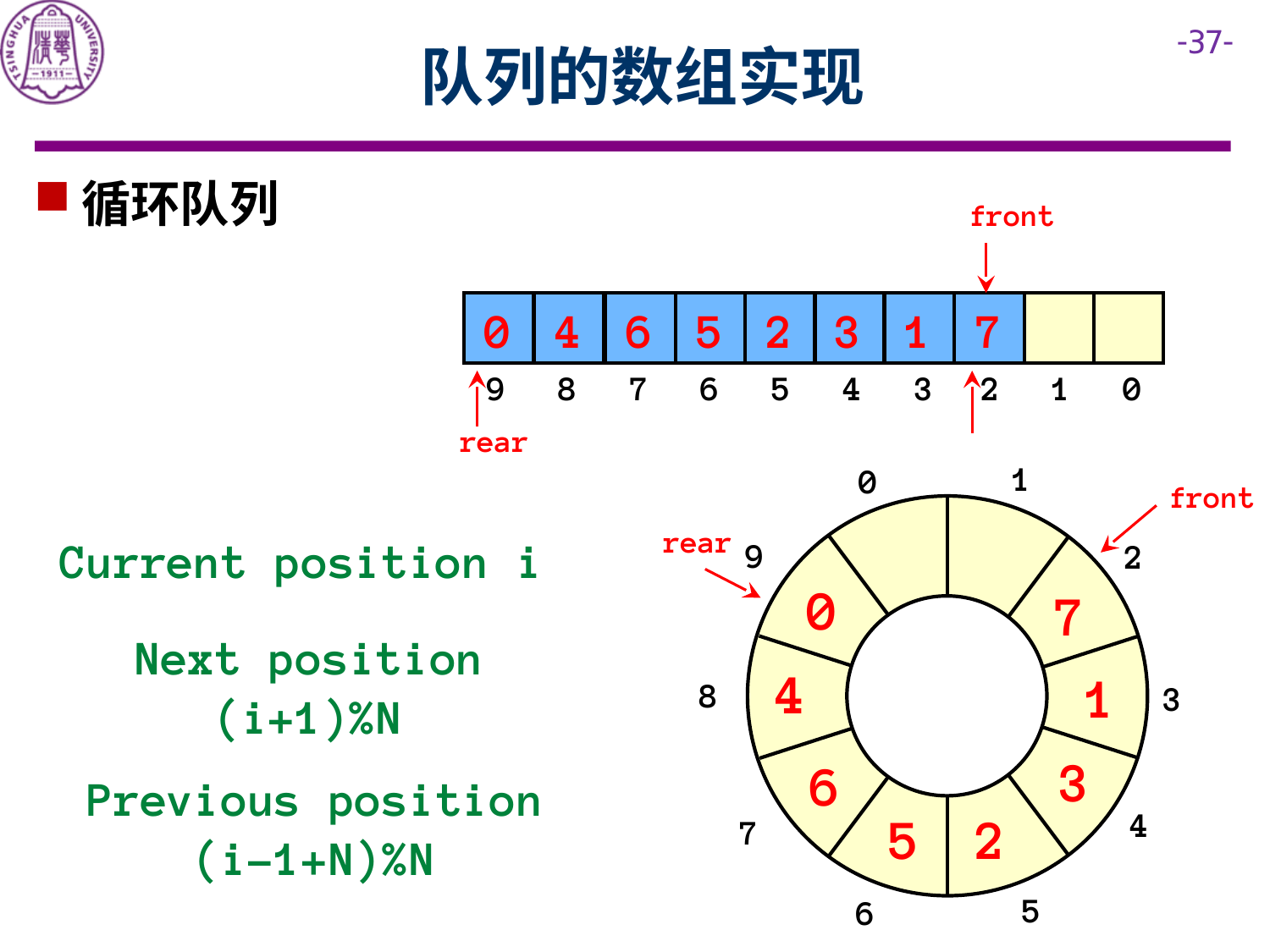

# 队列的数组实现
循环队列
front
0

4

6

5

2
3

1

2
7

2
1
0
9
8
7
6
5
4
3
rear
1
0

9
2
8
3
4
7
5
6
front
rear
Current position i
0
7
Next position (i+1)%N
4
1
3
6
Previous position (i-1+N)%N
2
5